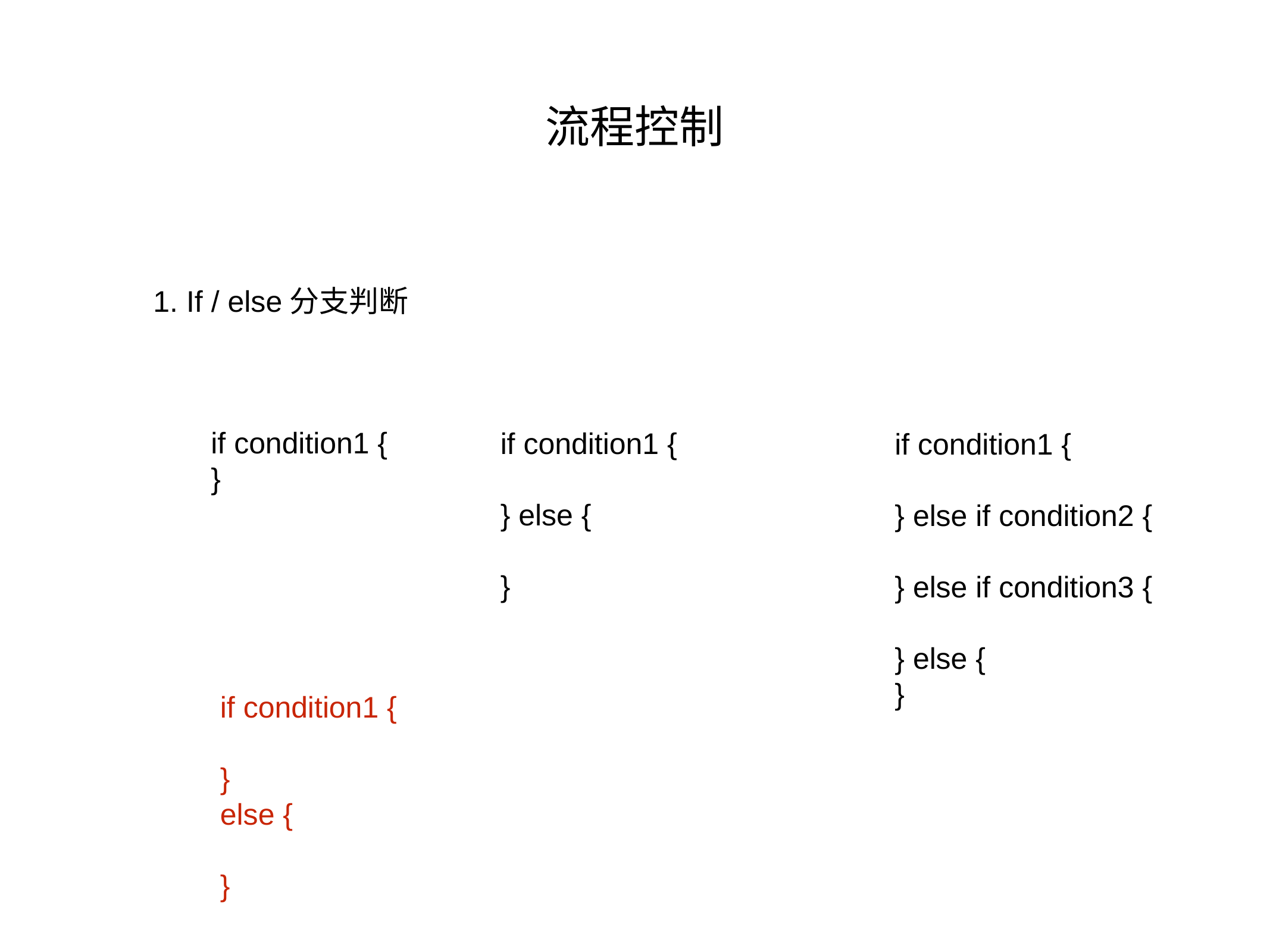

流程控制
1. If / else分支判断
if condition1 {
}
if condition1 {

} else if condition2 {

} else if condition3 {
} else {
}
if condition1 {

} else {

}
if condition1 {

}
else {

}